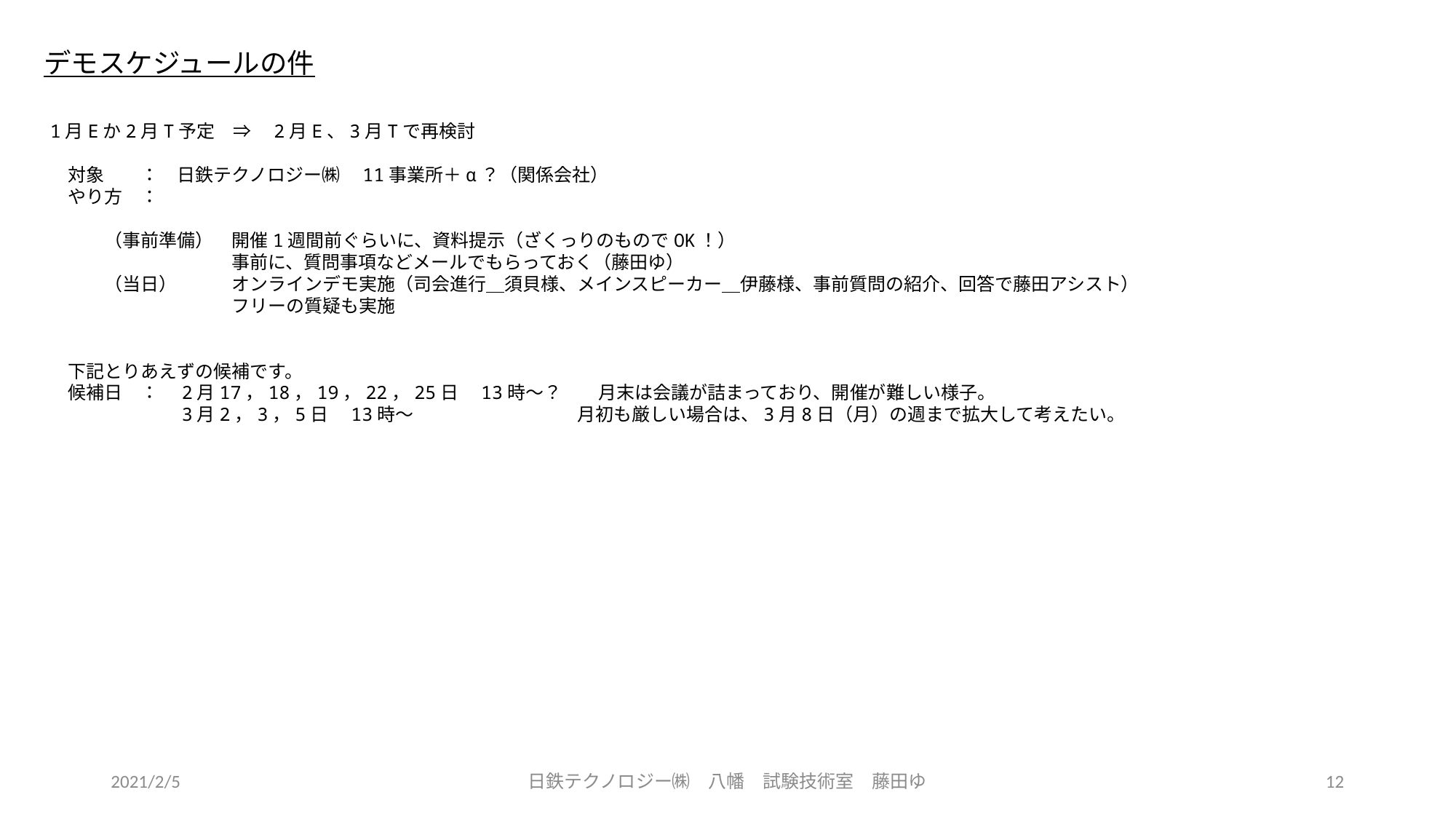

デモスケジュールの件
1月Eか2月T予定　⇒　2月E、3月Tで再検討

　対象　　：　日鉄テクノロジー㈱　11事業所＋α？（関係会社）
　やり方　：

　　　（事前準備）　開催1週間前ぐらいに、資料提示（ざくっりのものでOK！）
　　　　　　　　　　事前に、質問事項などメールでもらっておく（藤田ゆ）
　　　（当日）　　　オンラインデモ実施（司会進行＿須貝様、メインスピーカー＿伊藤様、事前質問の紹介、回答で藤田アシスト）
　　　　　　　　　　フリーの質疑も実施

　下記とりあえずの候補です。
　候補日　：　2月17，18，19，22，25日　13時～？　　月末は会議が詰まっており、開催が難しい様子。
　　　　　　　3月2，3，5日　13時～　　　　　　　　　月初も厳しい場合は、3月8日（月）の週まで拡大して考えたい。

2021/2/5
日鉄テクノロジー㈱　八幡　試験技術室　藤田ゆ
12